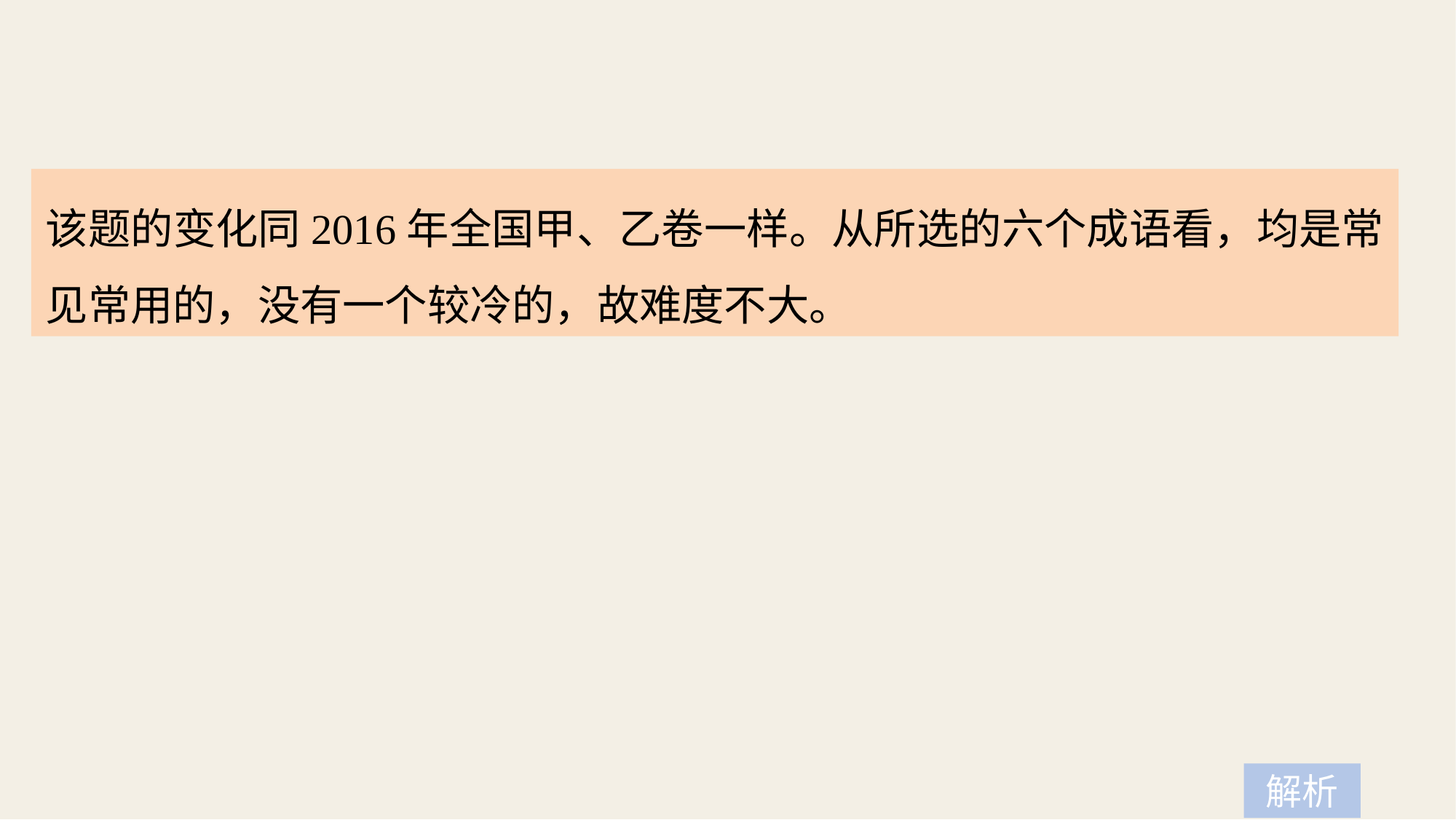

该题的变化同2016年全国甲、乙卷一样。从所选的六个成语看，均是常见常用的，没有一个较冷的，故难度不大。
解析